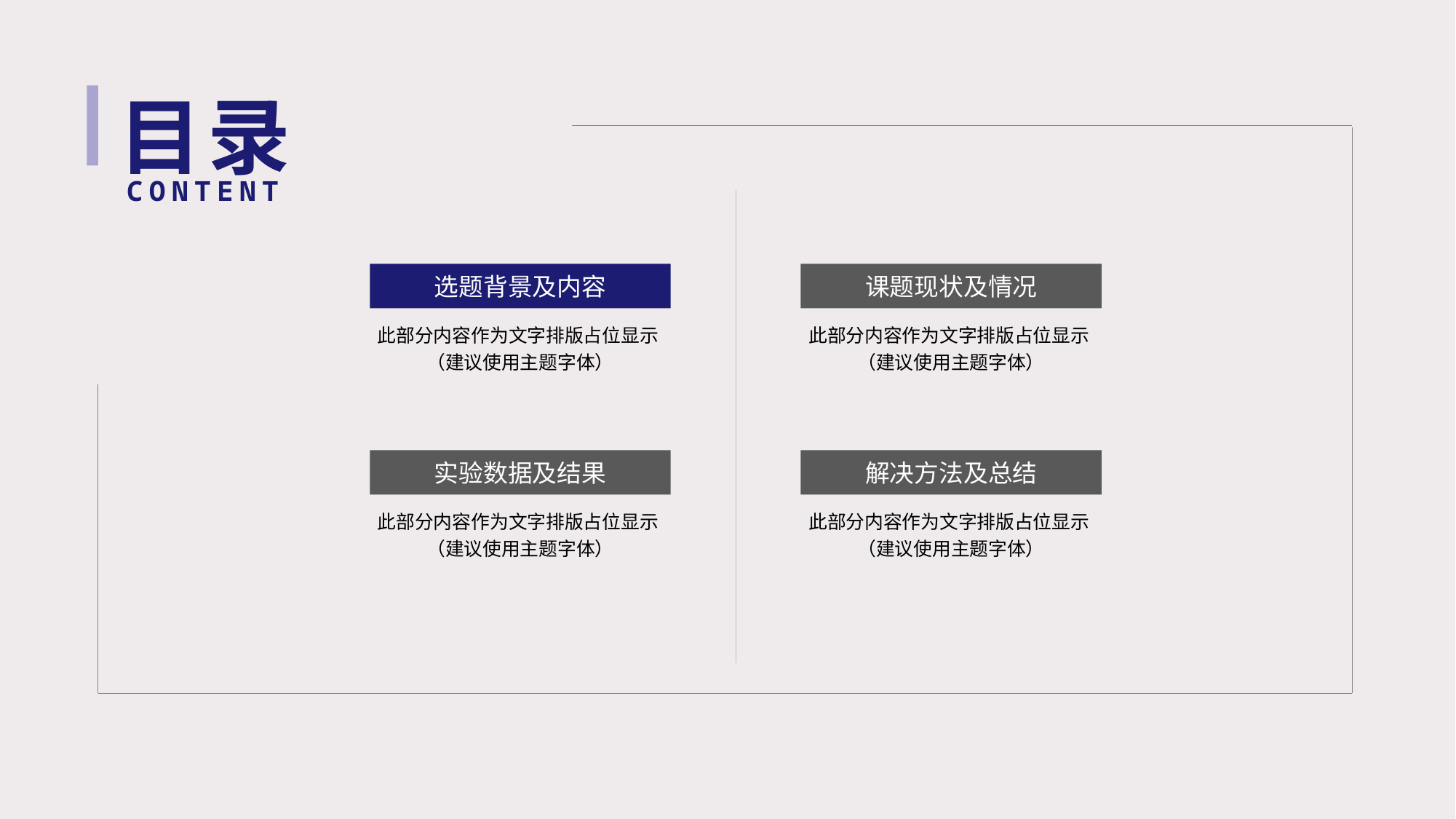

目录

CONTENT
选题背景及内容
课题现状及情况
此部分内容作为文字排版占位显示
（建议使用主题字体）
此部分内容作为文字排版占位显示
（建议使用主题字体）
实验数据及结果
解决方法及总结
此部分内容作为文字排版占位显示
（建议使用主题字体）
此部分内容作为文字排版占位显示
（建议使用主题字体）